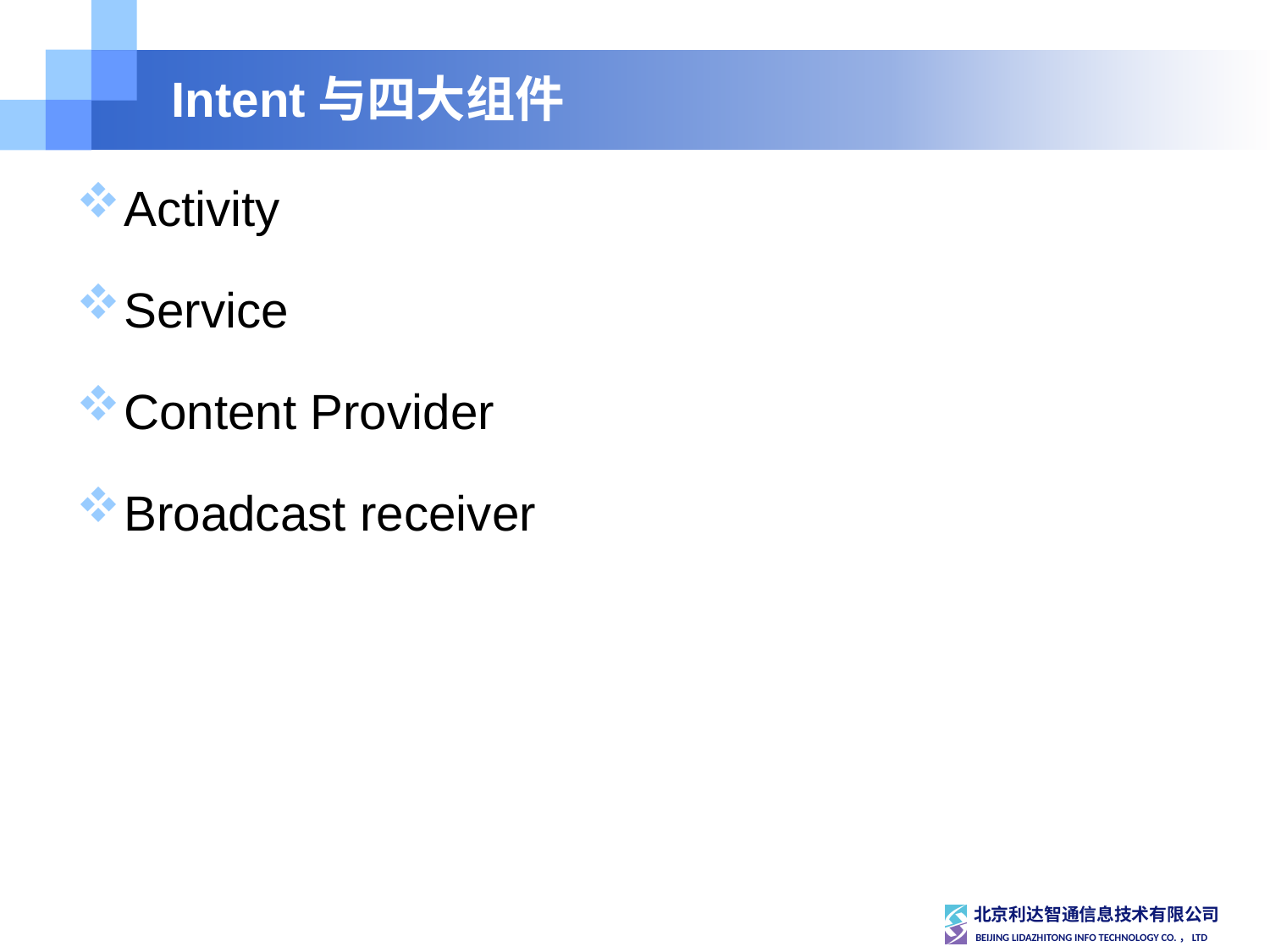

# Intent与四大组件
Activity
Service
Content Provider
Broadcast receiver